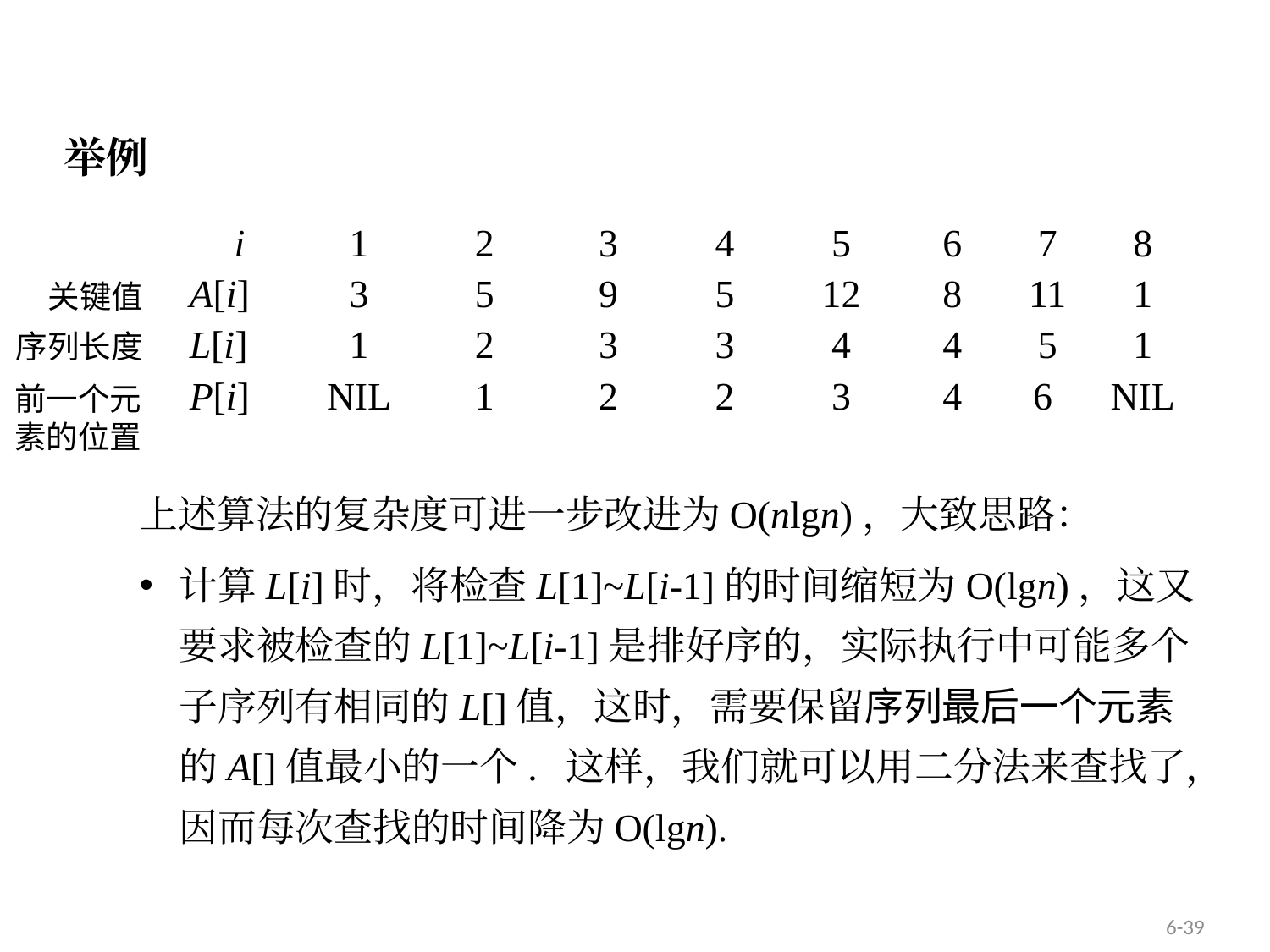

举例
| i | 1 | 2 | 3 | 4 | 5 | 6 | 7 | 8 |
| --- | --- | --- | --- | --- | --- | --- | --- | --- |
| A[i] | 3 | 5 | 9 | 5 | 12 | 8 | 11 | 1 |
| L[i] | 1 | 2 | 3 | 3 | 4 | 4 | 5 | 1 |
| P[i] | nil | 1 | 2 | 2 | 3 | 4 | 6 | nil |
关键值
序列长度
前一个元
素的位置
上述算法的复杂度可进一步改进为O(nlgn)，大致思路：
计算L[i]时，将检查L[1]~L[i-1]的时间缩短为O(lgn)，这又要求被检查的L[1]~L[i-1]是排好序的，实际执行中可能多个子序列有相同的L[]值，这时，需要保留序列最后一个元素的A[]值最小的一个.  这样，我们就可以用二分法来查找了，因而每次查找的时间降为O(lgn).

6-39